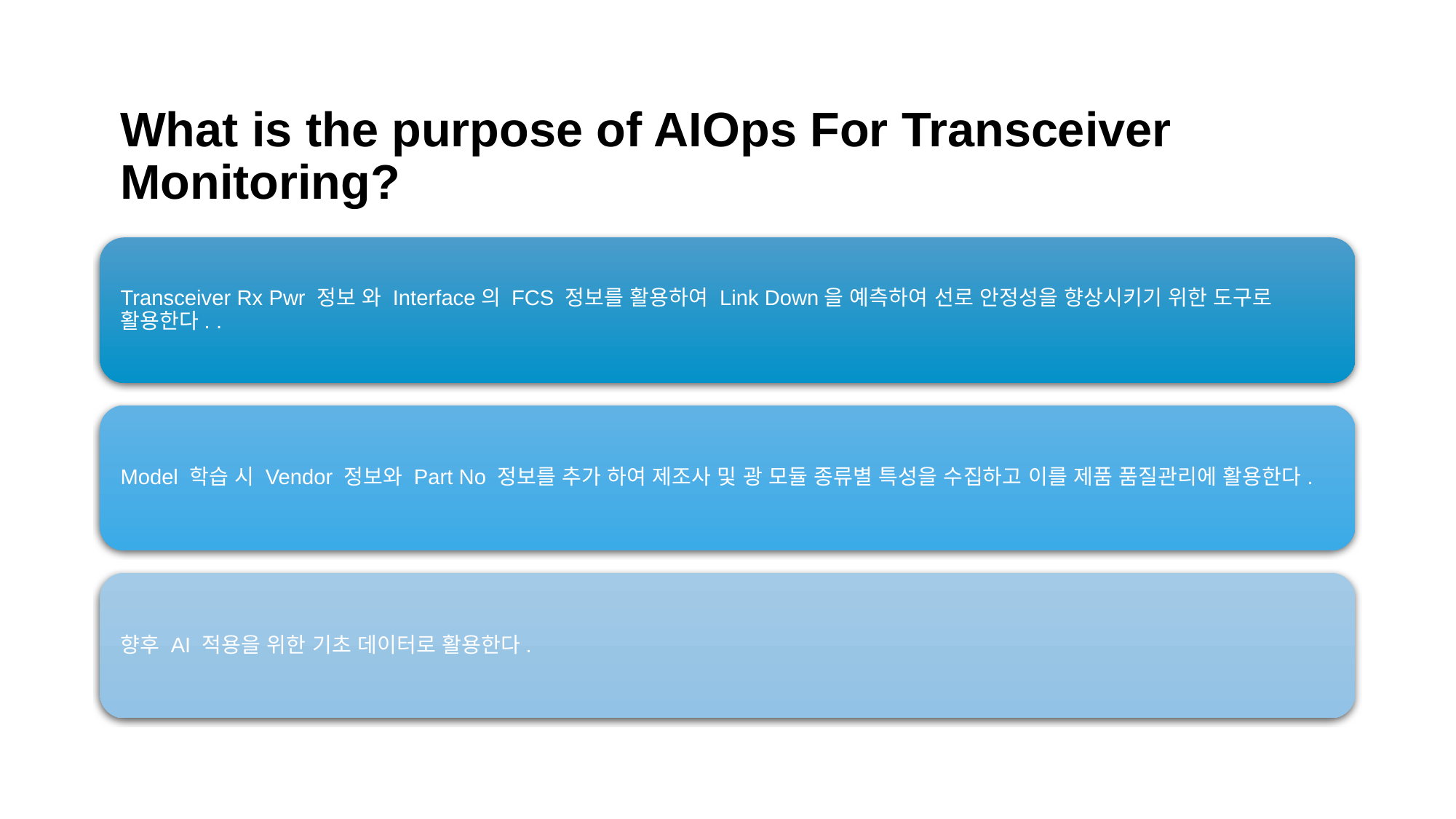

What is the purpose of AIOps For Transceiver Monitoring?
Transceiver Rx Pwr 정보 와 Interface의 FCS 정보를 활용하여 Link Down을 예측하여 선로 안정성을 향상시키기 위한 도구로 활용한다. .
Model 학습 시 Vendor 정보와 Part No 정보를 추가 하여 제조사 및 광 모듈 종류별 특성을 수집하고 이를 제품 품질관리에 활용한다.
향후 AI 적용을 위한 기초 데이터로 활용한다.